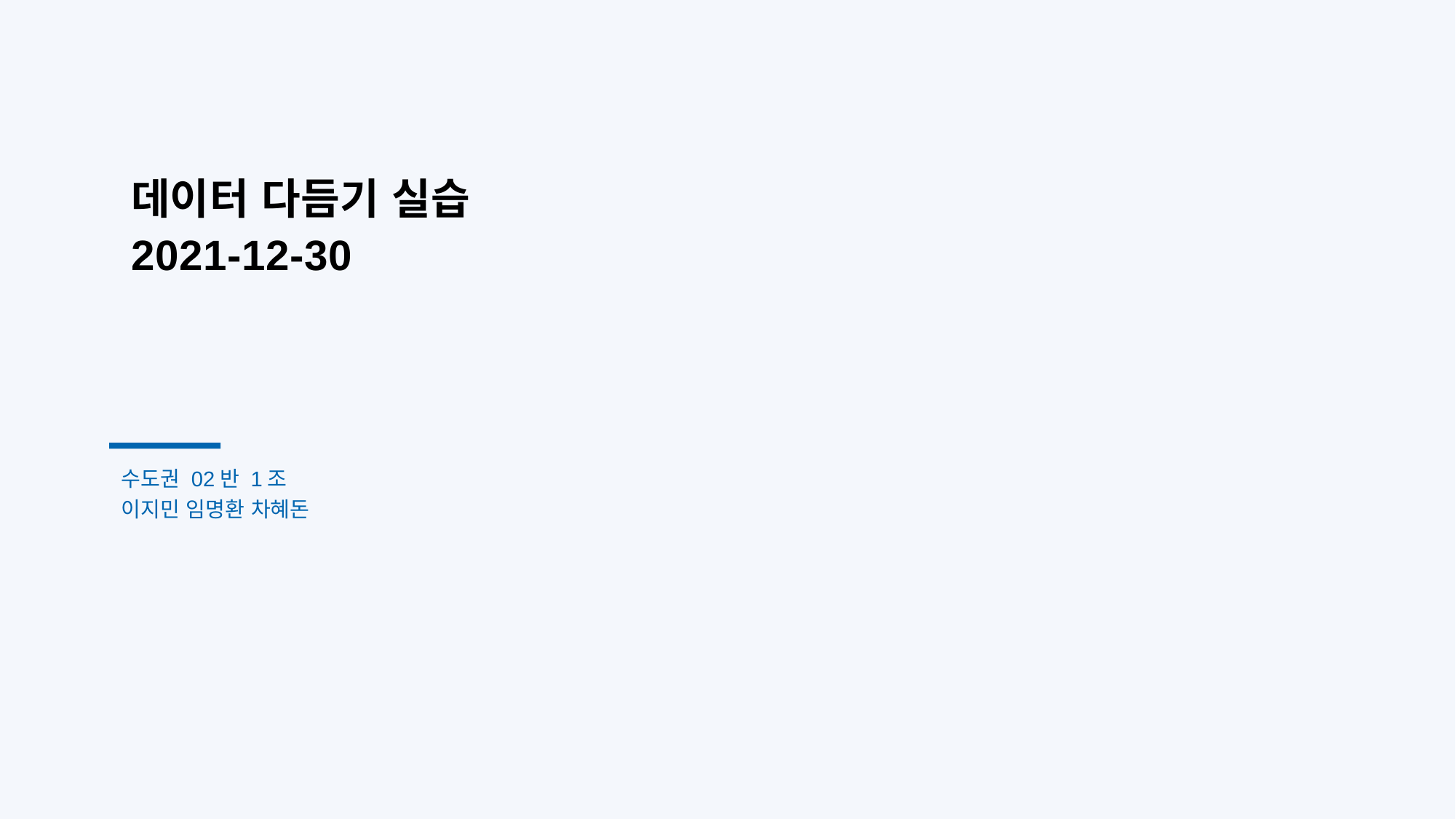

데이터 다듬기 실습
2021-12-30

수도권 02반 1조
이지민 임명환 차혜돈